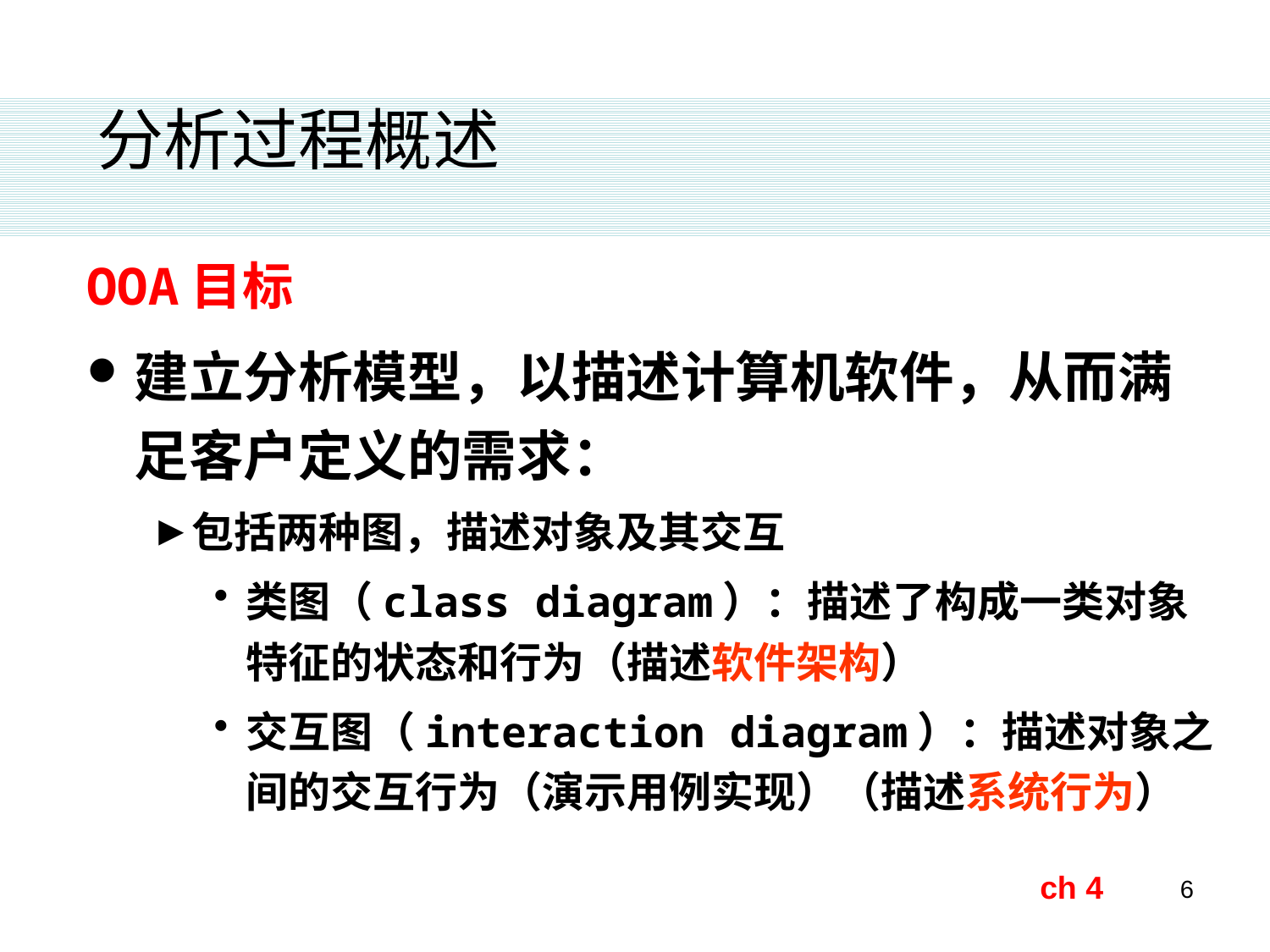

分析过程概述
# OOA目标
建立分析模型，以描述计算机软件，从而满足客户定义的需求：
包括两种图，描述对象及其交互
类图（class diagram）：描述了构成一类对象特征的状态和行为（描述软件架构）
交互图（interaction diagram）：描述对象之间的交互行为（演示用例实现）（描述系统行为）
ch 4
6